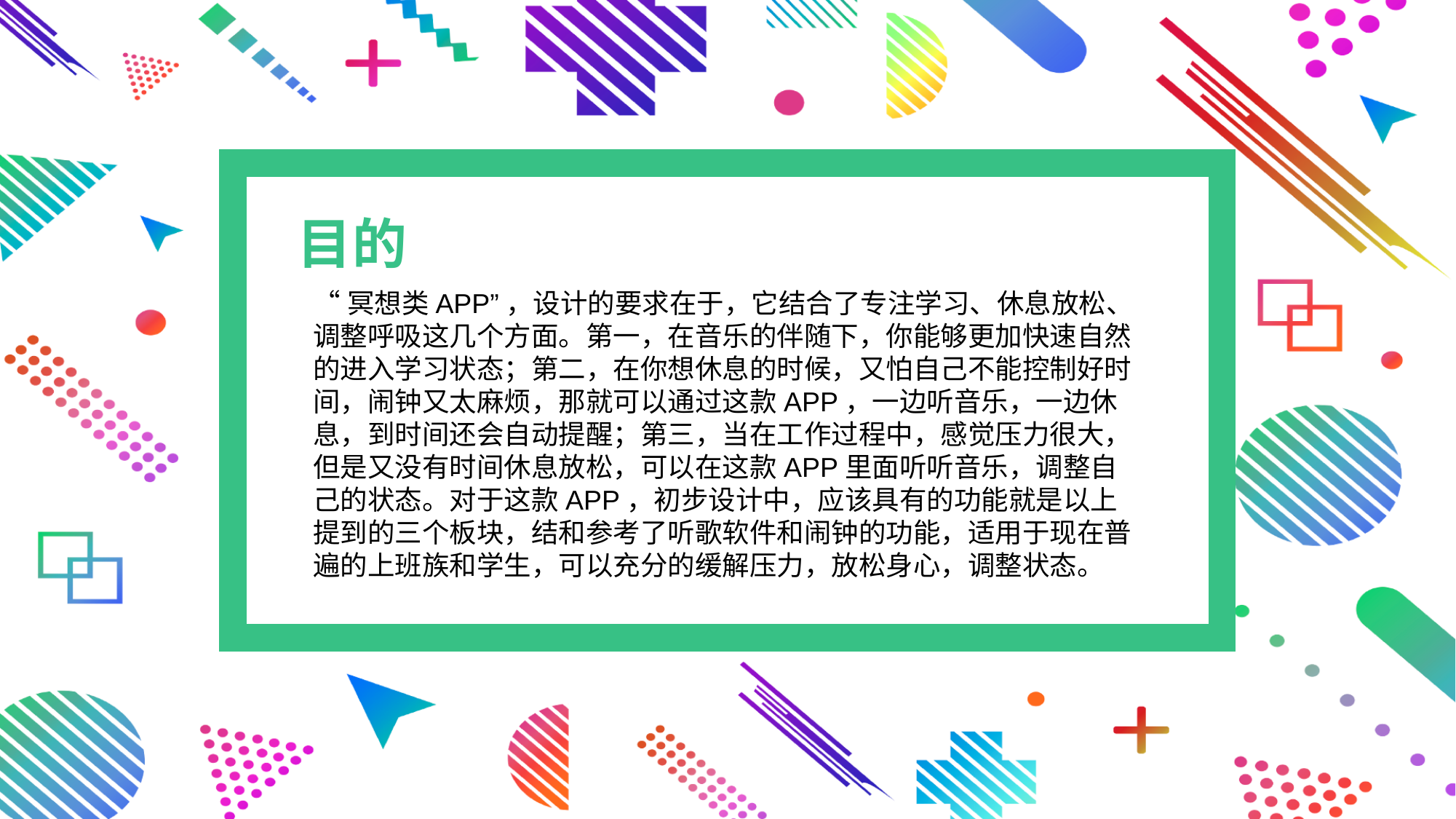

目的
“冥想类APP”，设计的要求在于，它结合了专注学习、休息放松、调整呼吸这几个方面。第一，在音乐的伴随下，你能够更加快速自然的进入学习状态；第二，在你想休息的时候，又怕自己不能控制好时间，闹钟又太麻烦，那就可以通过这款APP，一边听音乐，一边休息，到时间还会自动提醒；第三，当在工作过程中，感觉压力很大，但是又没有时间休息放松，可以在这款APP里面听听音乐，调整自己的状态。对于这款APP，初步设计中，应该具有的功能就是以上提到的三个板块，结和参考了听歌软件和闹钟的功能，适用于现在普遍的上班族和学生，可以充分的缓解压力，放松身心，调整状态。